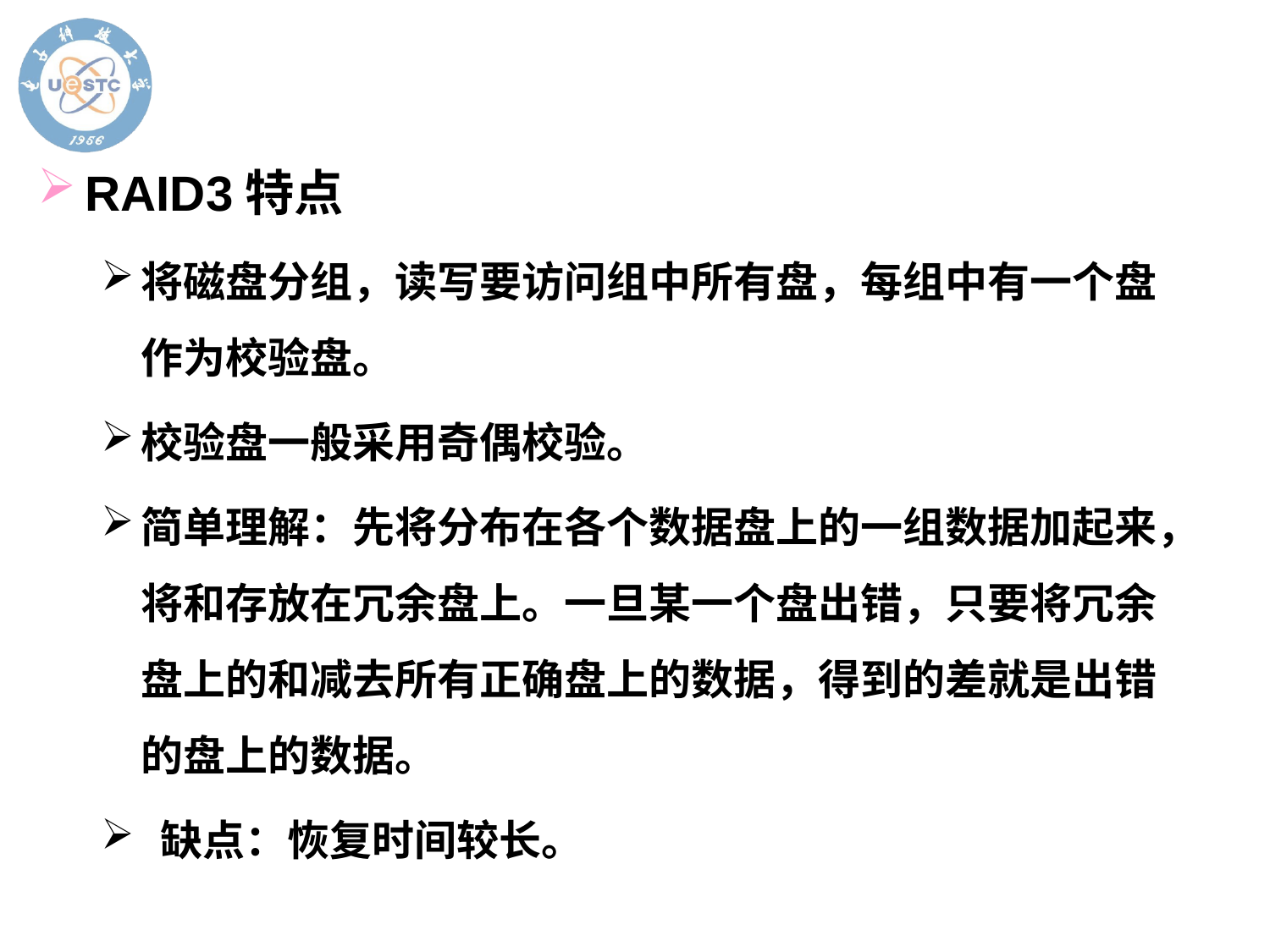

RAID3特点
将磁盘分组，读写要访问组中所有盘，每组中有一个盘作为校验盘。
校验盘一般采用奇偶校验。
简单理解：先将分布在各个数据盘上的一组数据加起来，将和存放在冗余盘上。一旦某一个盘出错，只要将冗余盘上的和减去所有正确盘上的数据，得到的差就是出错的盘上的数据。
 缺点：恢复时间较长。